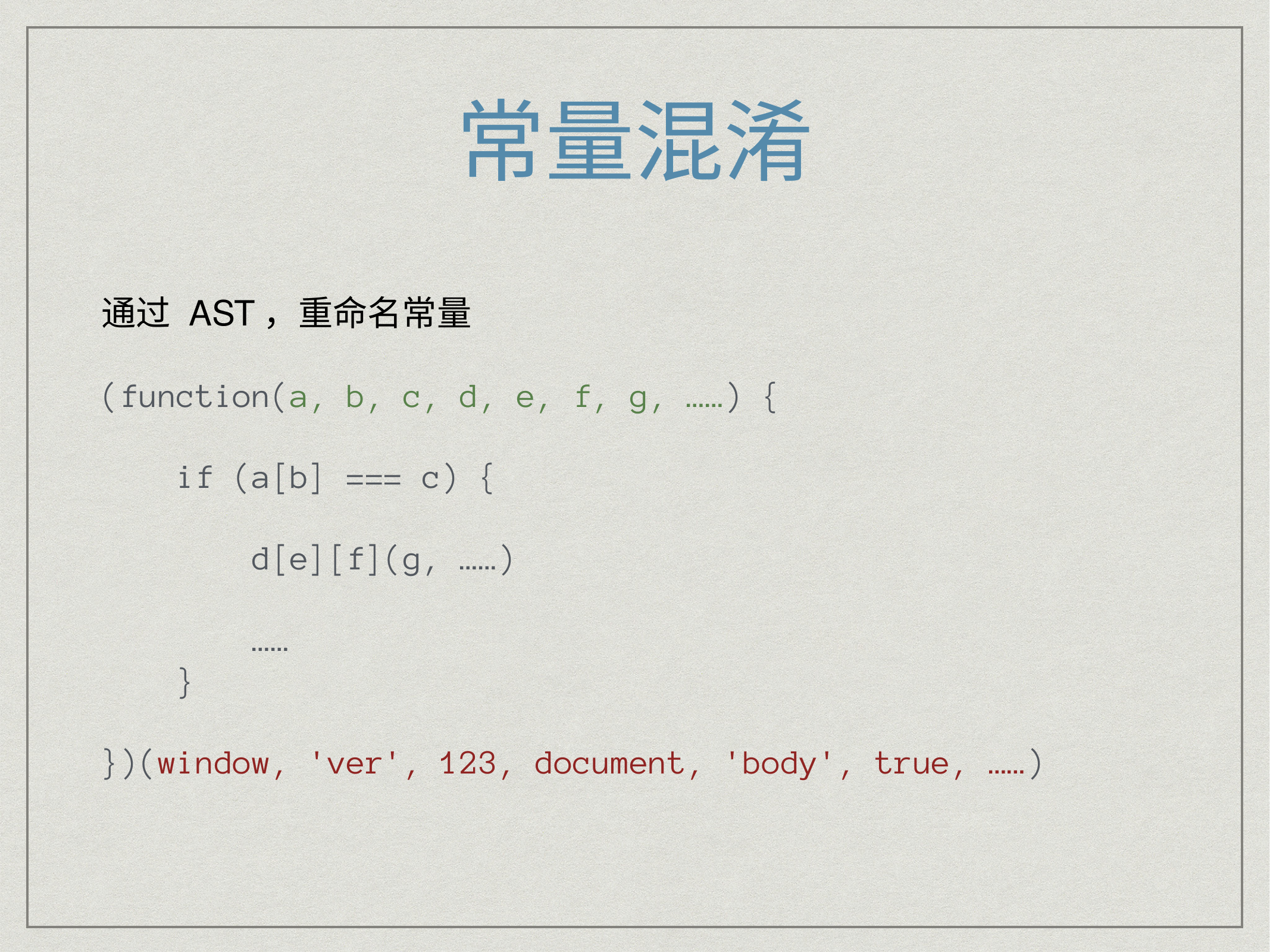

# 常量混淆
通过 AST，重命名常量
(function(a, b, c, d, e, f, g, ……) {
    if (a[b] === c) {
        d[e][f](g, ……)
        ……
    }
})(window, 'ver', 123, document, 'body', true, ……)